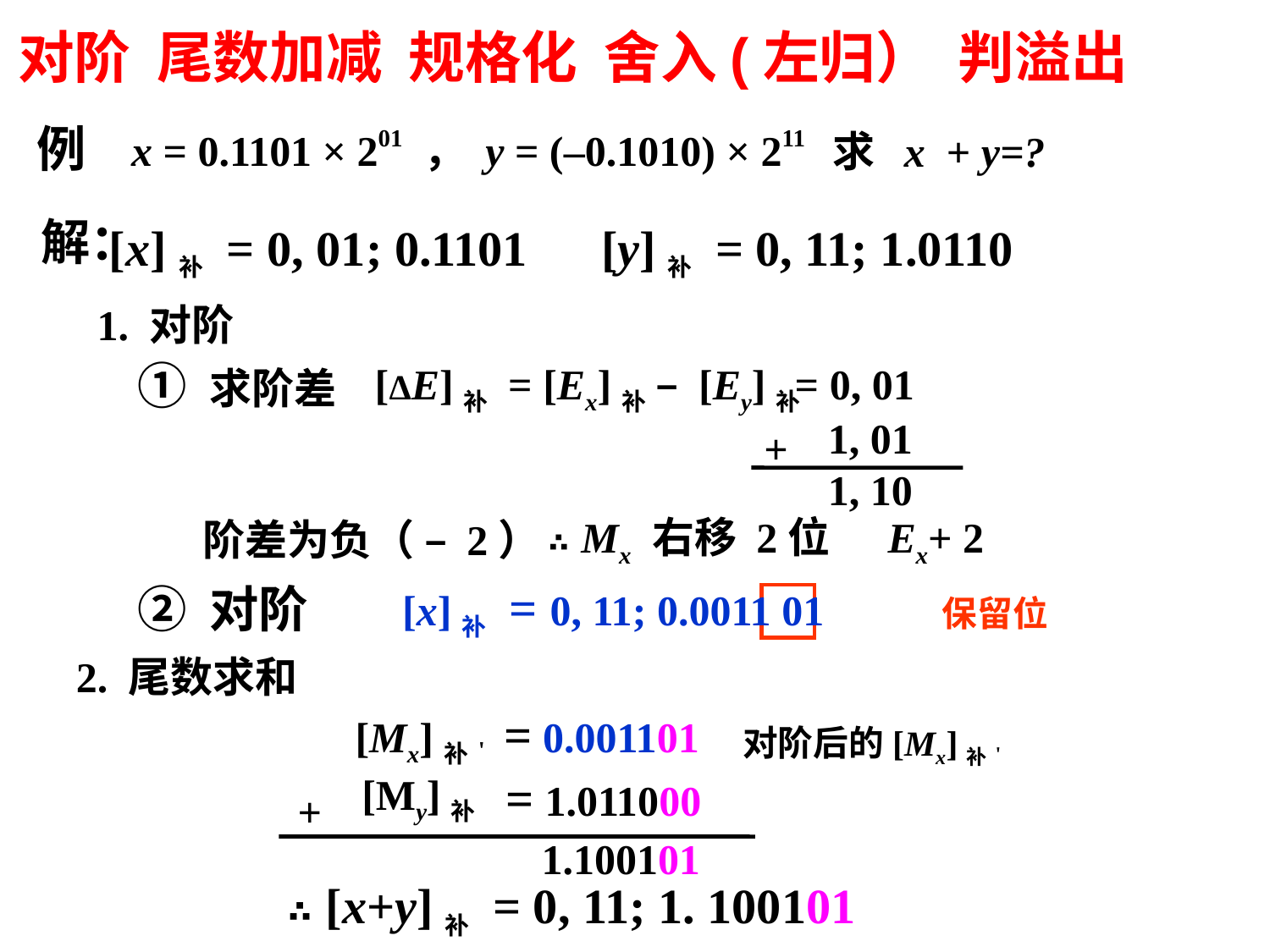

对阶  尾数加减  规格化  舍入(左归）  判溢出
例
x = 0.1101 × 201 ， y = (–0.1010) × 211
求  x  + y=?
解：
[x]补 = 0, 01; 0.1101      [y]补 = 0, 11; 1.0110
1. 对阶
① 求阶差
[ΔE]补 = [Ex]补 – [Ey]补
= 0, 01
1, 01
+
1, 10

∴ Mx 右移 2位     Ex+ 2
阶差为负（ – 2）
[x]补 = 0, 11; 0.0011 01
② 对阶

保留位
2. 尾数求和
= 0.001101
[Mx]补'
对阶后的[Mx]补'
= 1.011000
 [My]补
+
1.100101

∴ [x+y]补 = 0, 11; 1. 100101